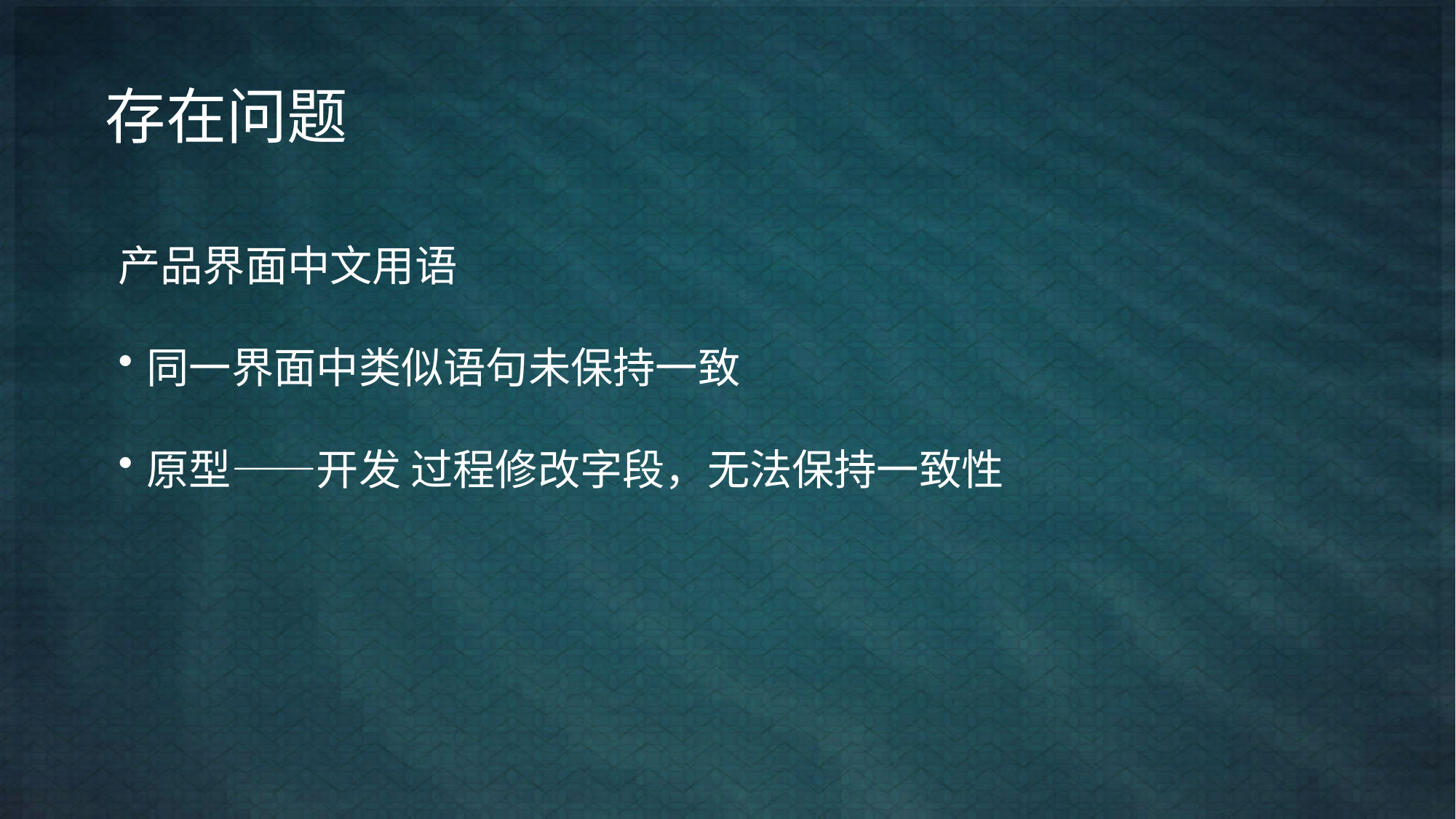

# 存在问题
产品界面中文用语

同一界面中类似语句未保持一致

原型——开发 过程修改字段，无法保持一致性